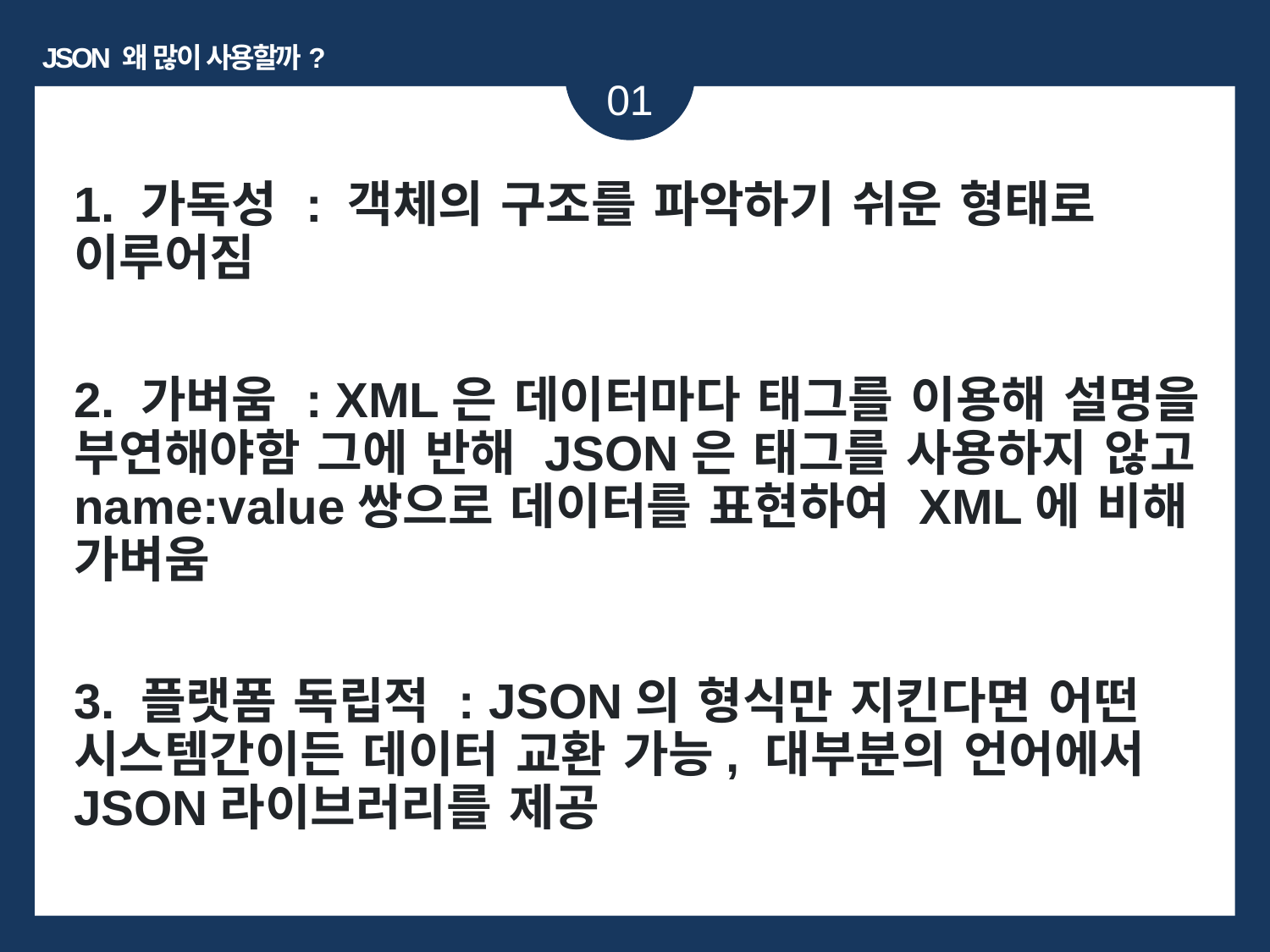

JSON 왜 많이 사용할까?
01

1. 가독성 : 객체의 구조를 파악하기 쉬운 형태로 이루어짐

2. 가벼움 : XML은 데이터마다 태그를 이용해 설명을 부연해야함 그에 반해 JSON은 태그를 사용하지 않고 name:value쌍으로 데이터를 표현하여 XML에 비해 가벼움

3. 플랫폼 독립적 : JSON의 형식만 지킨다면 어떤 시스템간이든 데이터 교환 가능, 대부분의 언어에서 JSON라이브러리를 제공